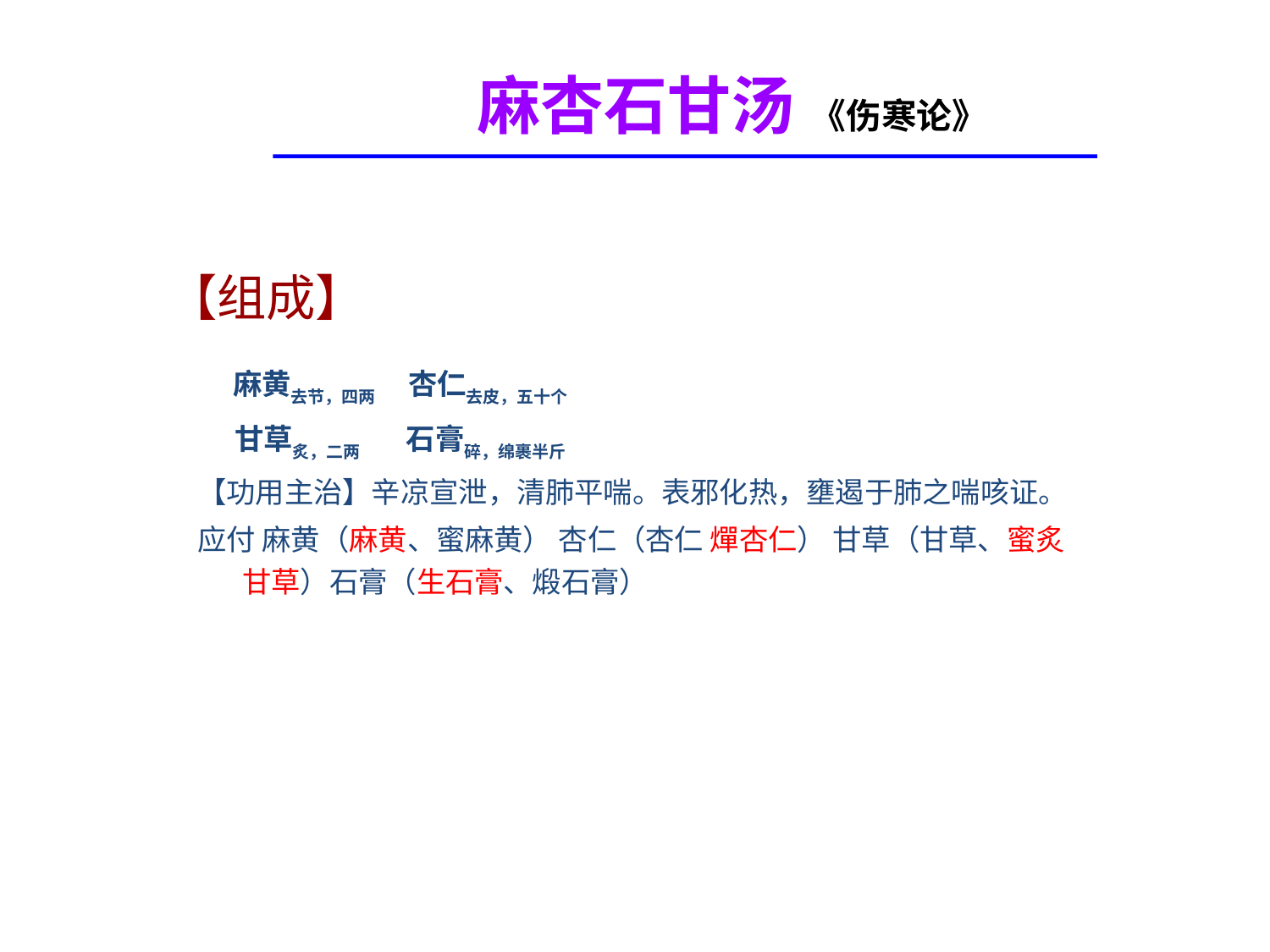

# 麻杏石甘汤 《伤寒论》

【组成】
    麻黄去节，四两     杏仁去皮，五十个
     甘草炙，二两       石膏碎，绵裹半斤
【功用主治】辛凉宣泄，清肺平喘。表邪化热，壅遏于肺之喘咳证。
应付 麻黄（麻黄、蜜麻黄） 杏仁（杏仁 燀杏仁） 甘草（甘草、蜜炙甘草）石膏（生石膏、煅石膏）